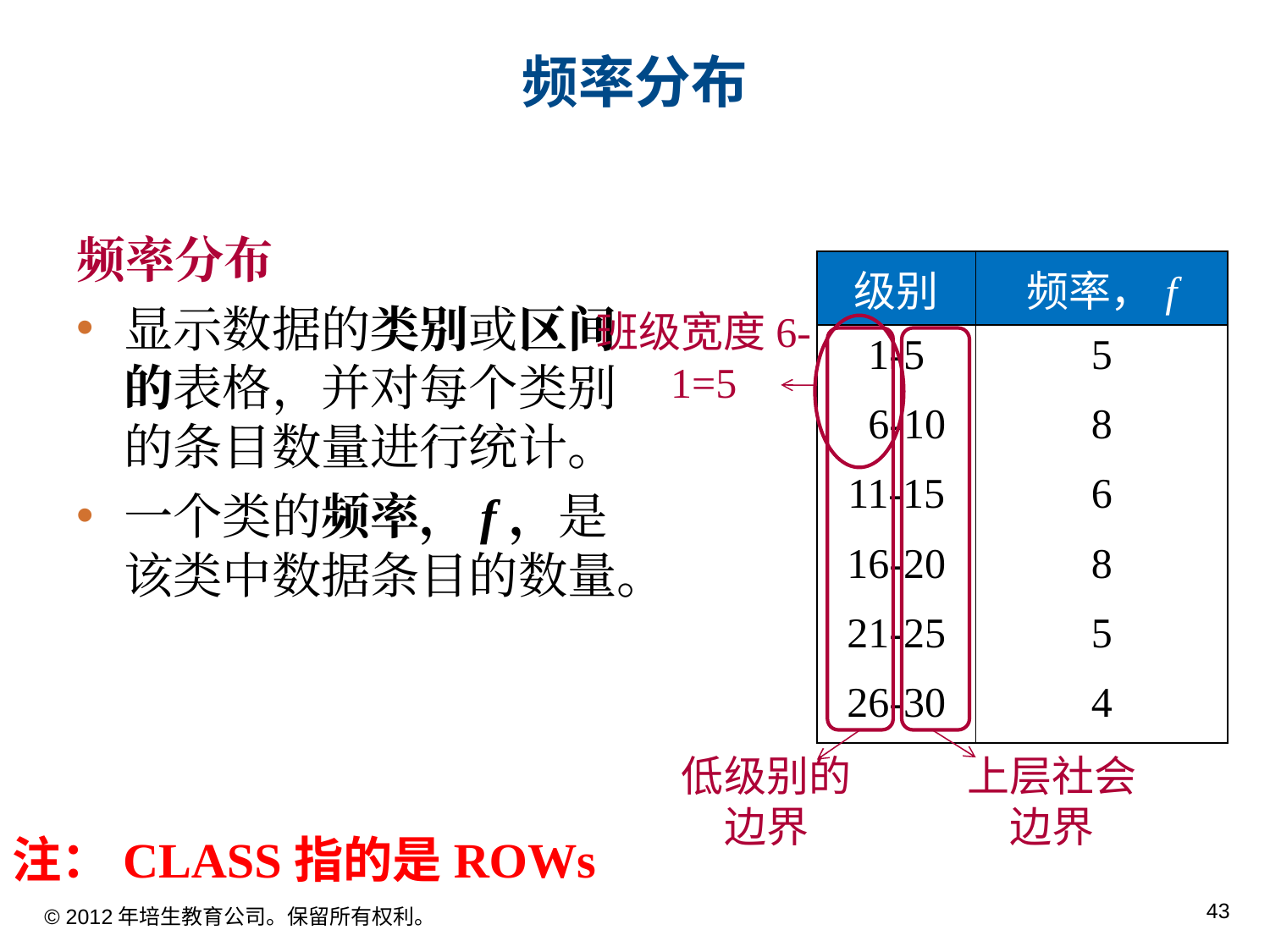

# 频率分布
频率分布
显示数据的类别或区间的表格，并对每个类别的条目数量进行统计。
一个类的频率，f，是该类中数据条目的数量。
| 级别 | 频率，f |
| --- | --- |
| 1-5 | 5 |
| 6-10 | 8 |
| 11-15 | 6 |
| 16-20 | 8 |
| 21-25 | 5 |
| 26-30 | 4 |
班级宽度6-1=5

低级别的
边界

上层社会
边界
注：CLASS指的是ROWs
© 2012年培生教育公司。保留所有权利。
43